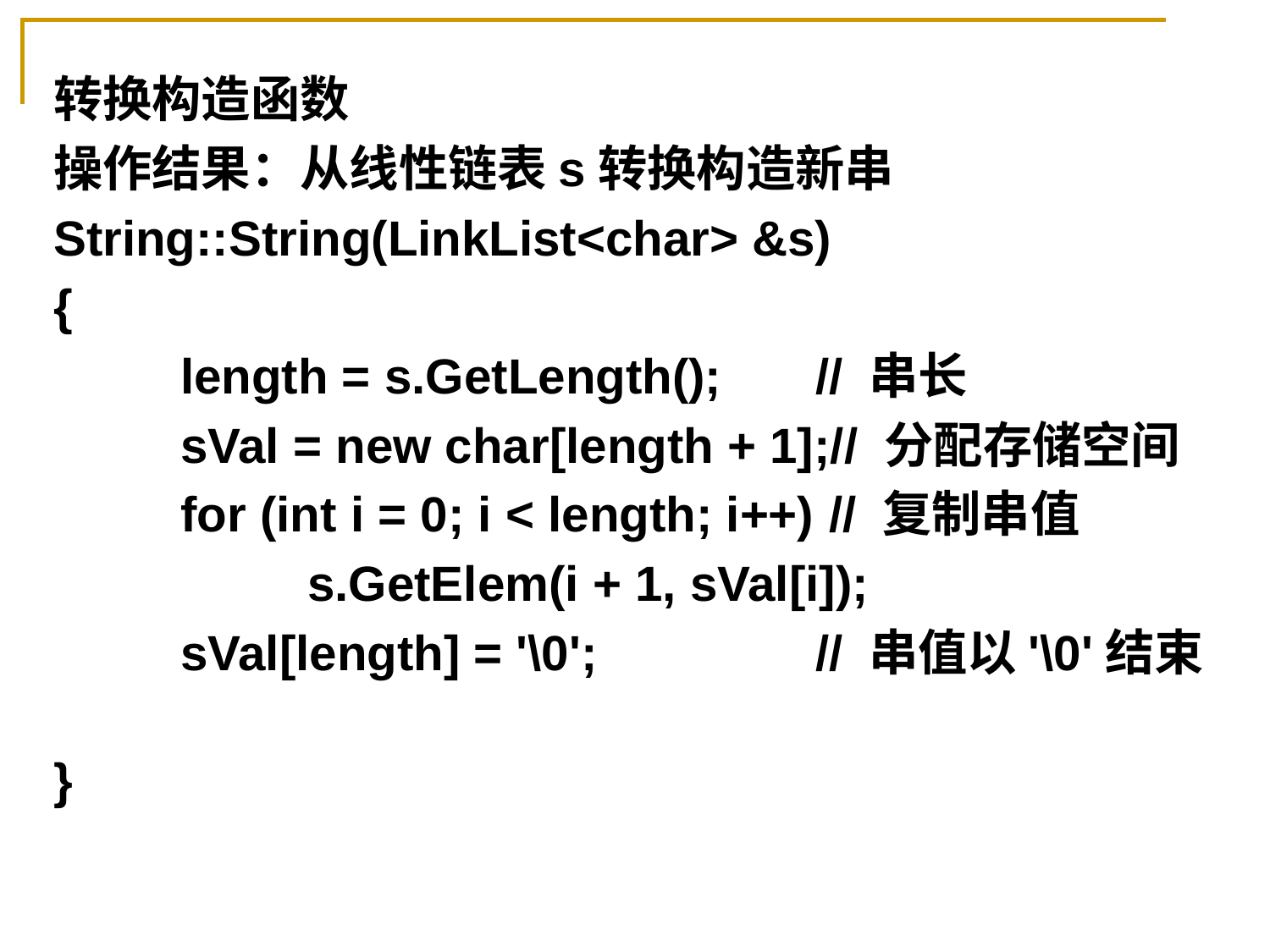

转换构造函数
操作结果：从线性链表s转换构造新串
String::String(LinkList<char> &s)
{
	length = s.GetLength();	// 串长
	sVal = new char[length + 1];// 分配存储空间
	for (int i = 0; i < length; i++)	 // 复制串值
		s.GetElem(i + 1, sVal[i]);
	sVal[length] = '\0';		// 串值以'\0'结束
}